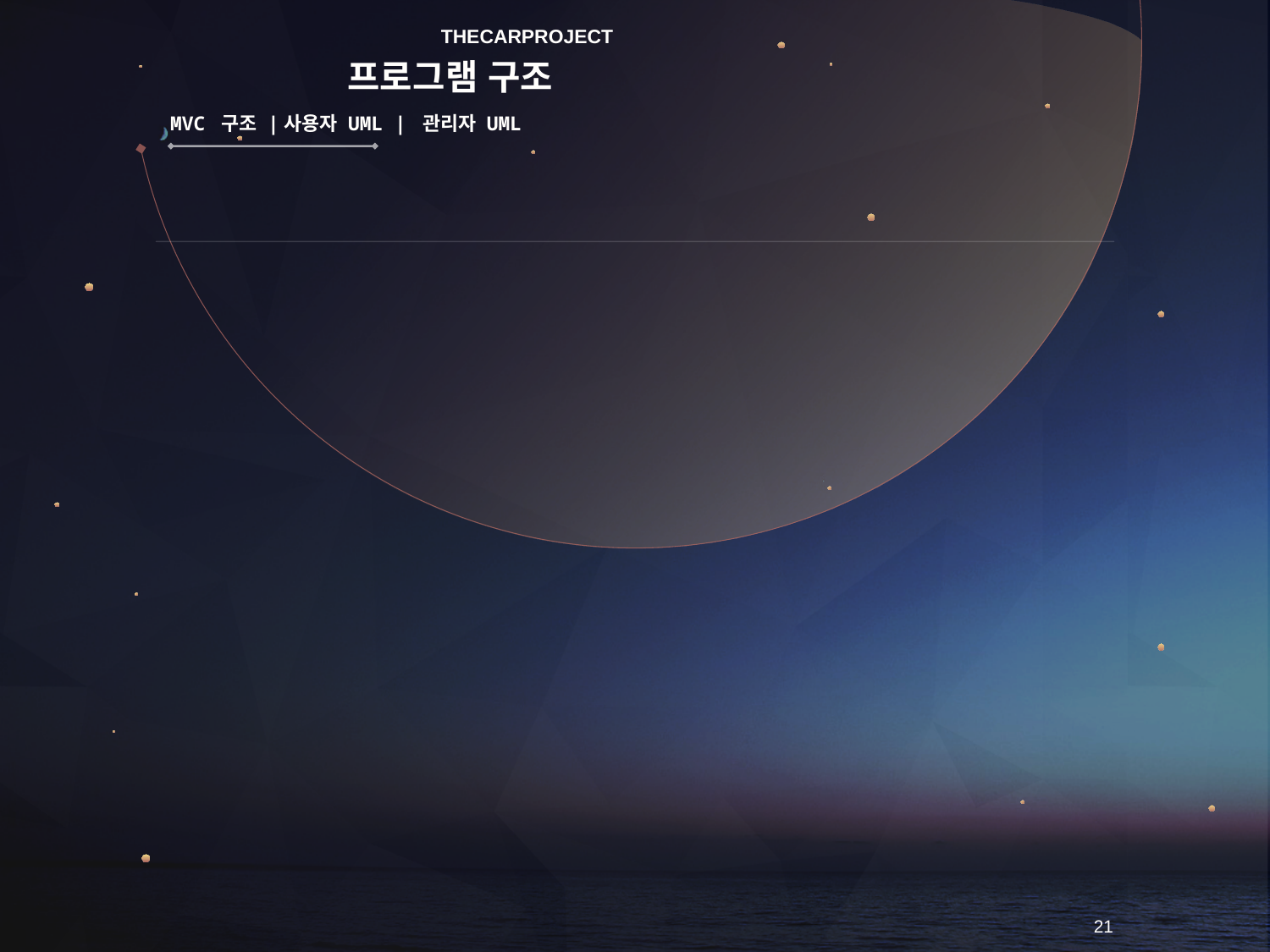

# THECARPROJECT
프로그램 구조
MVC 구조 |사용자 UML | 관리자 UML
21